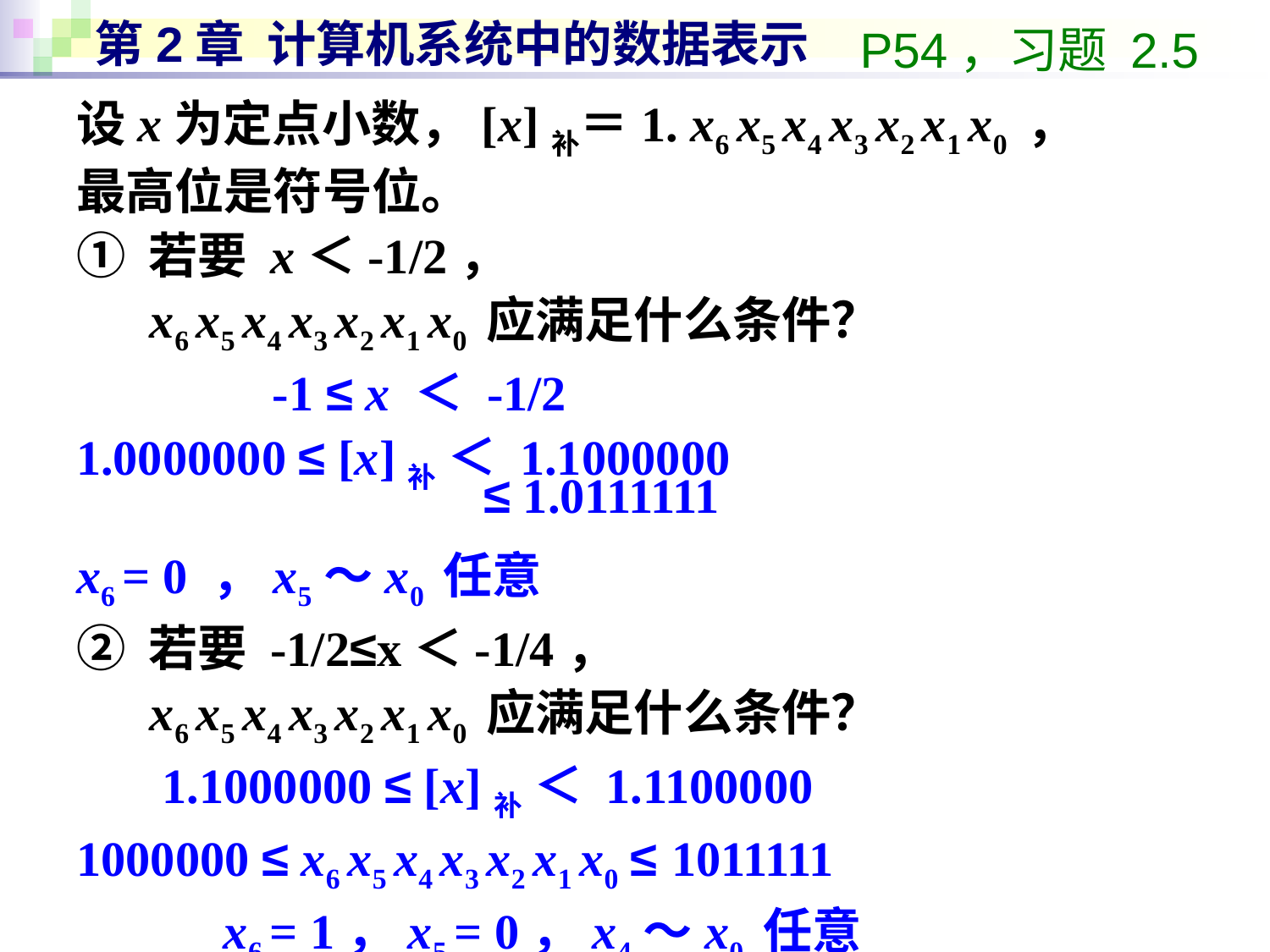

# 第2章  计算机系统中的数据表示
P54，习题 2.5
设x为定点小数，[x]补＝1. x6 x5 x4 x3 x2 x1 x0 ，
最高位是符号位。
① 若要 x＜-1/2，
      x6 x5 x4 x3 x2 x1 x0 应满足什么条件？
                -1 ≤ x ＜ -1/2
1.0000000 ≤ [x]补 ＜ 1.1000000

x6 = 0 ，x5～x0 任意
② 若要 -1/2≤x＜-1/4，
      x6 x5 x4 x3 x2 x1 x0 应满足什么条件？
       1.1000000 ≤ [x]补 ＜ 1.1100000
1000000 ≤ x6 x5 x4 x3 x2 x1 x0 ≤ 1011111
            x6 = 1，x5 = 0，x4～x0 任意
≤ 1.0111111
15